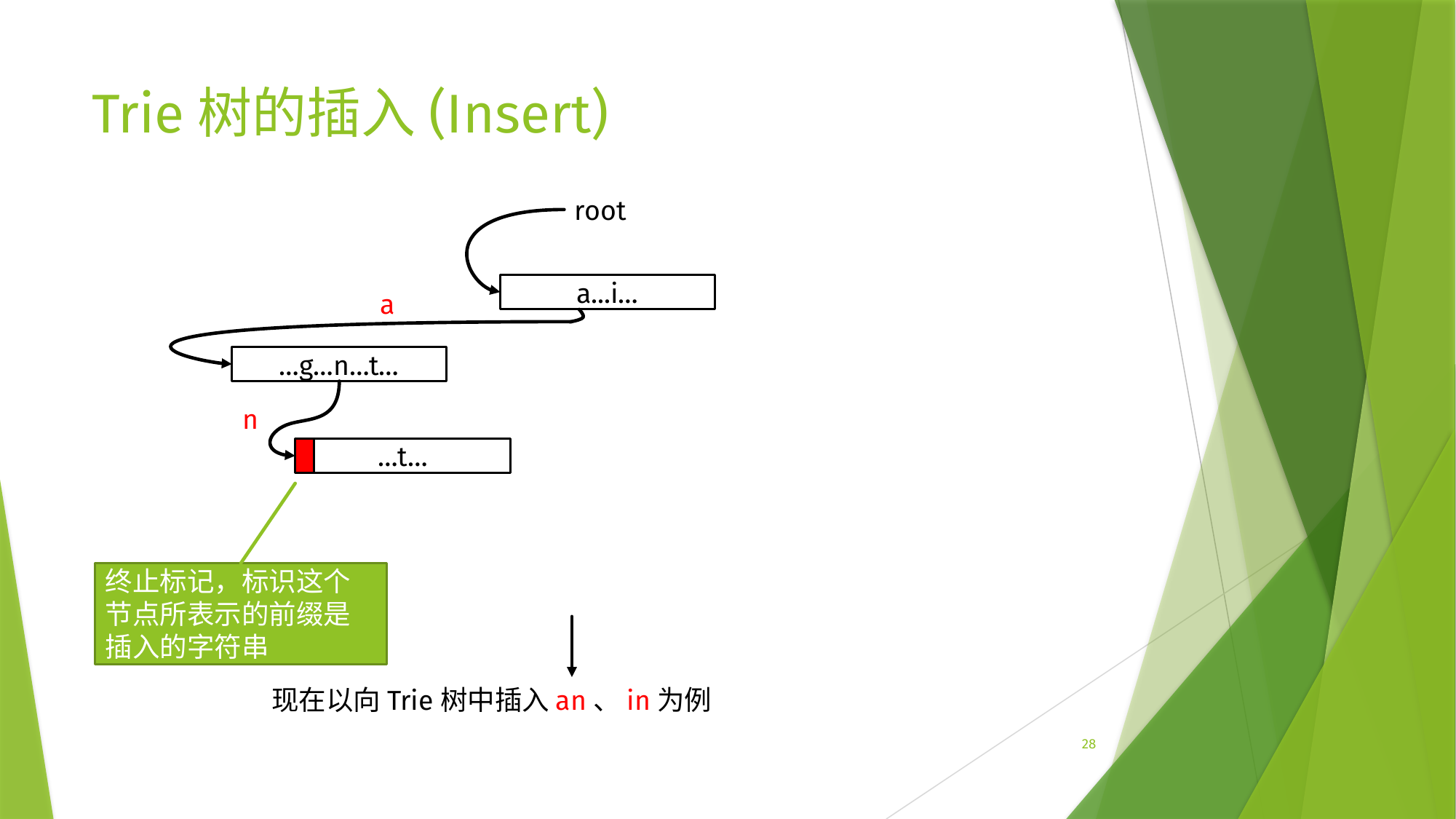

# Trie树的插入(Insert)
root

a...i…
a

…g…n…t…
n
…t…

终止标记，标识这个节点所表示的前缀是插入的字符串
现在以向Trie树中插入an、in为例
28